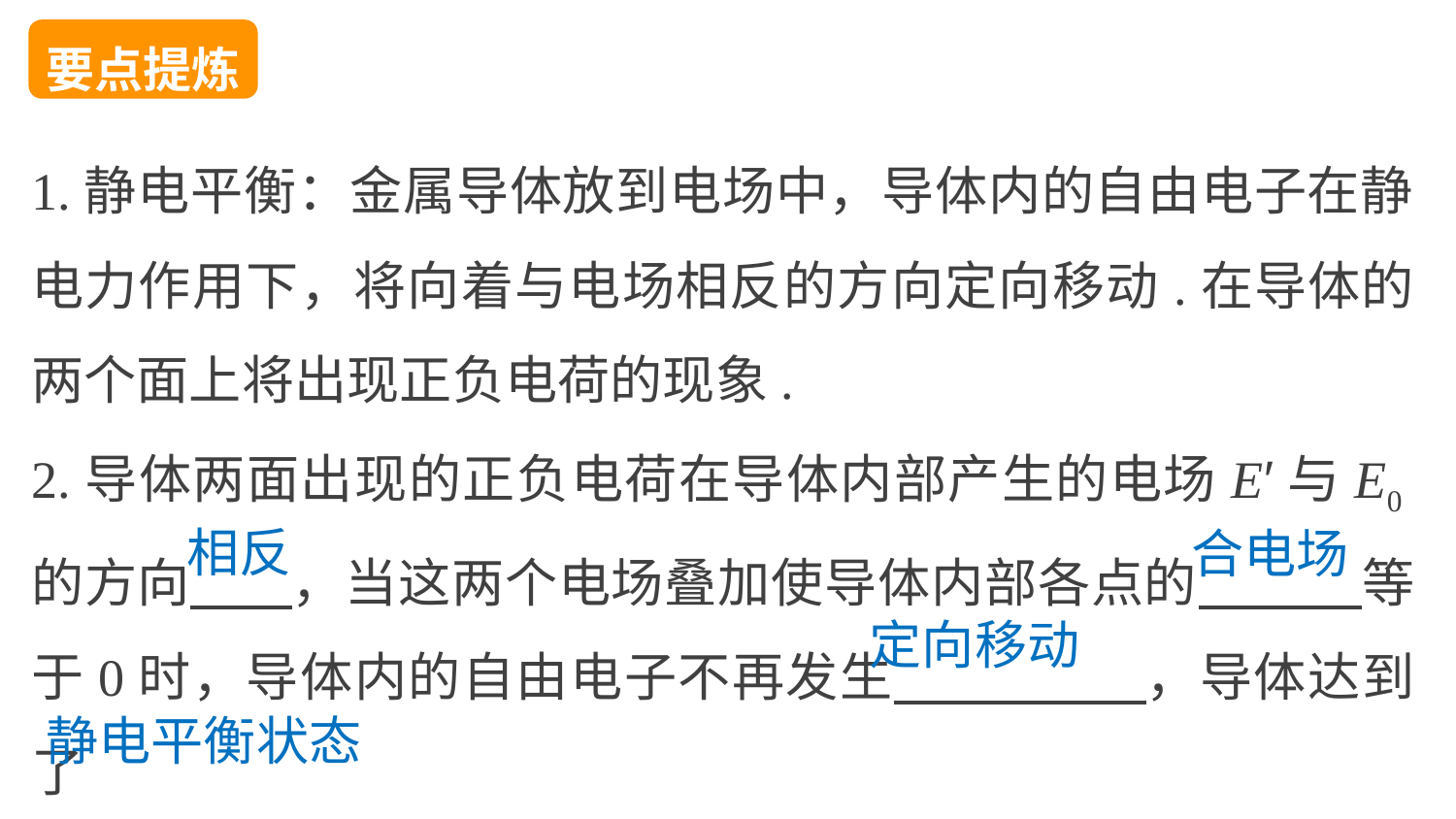

要点提炼
1.静电平衡：金属导体放到电场中，导体内的自由电子在静电力作用下，将向着与电场相反的方向定向移动.在导体的两个面上将出现正负电荷的现象.
2.导体两面出现的正负电荷在导体内部产生的电场E′与E0的方向        ，当这两个电场叠加使导体内部各点的             等于0时，导体内的自由电子不再发生                   ，导体达到了
			.
相反
合电场
定向移动
静电平衡状态